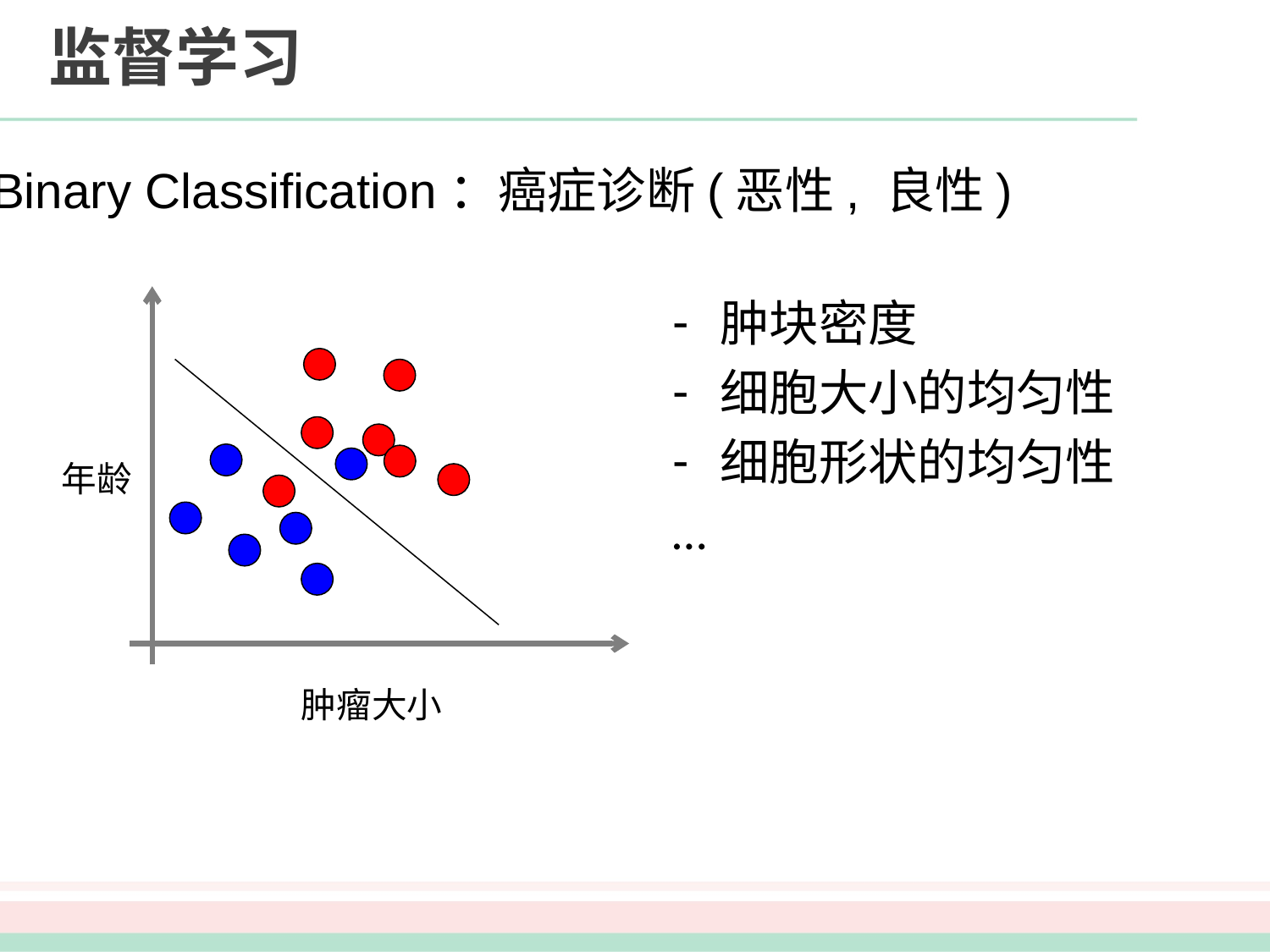

# 监督学习
Binary Classification：癌症诊断(恶性, 良性)
肿块密度
细胞大小的均匀性
细胞形状的均匀性
…

年龄

肿瘤大小